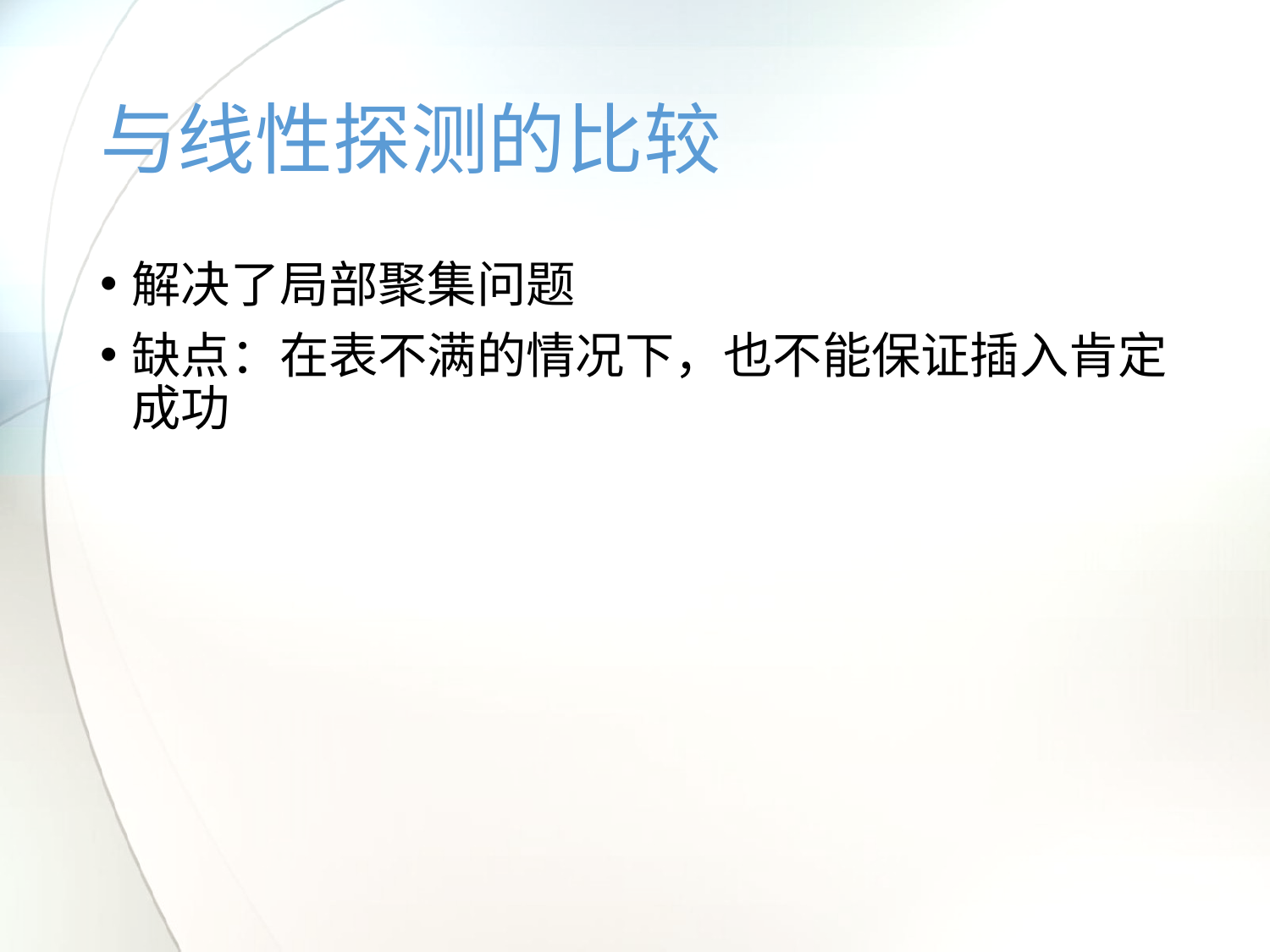

# 与线性探测的比较
解决了局部聚集问题
缺点：在表不满的情况下，也不能保证插入肯定成功